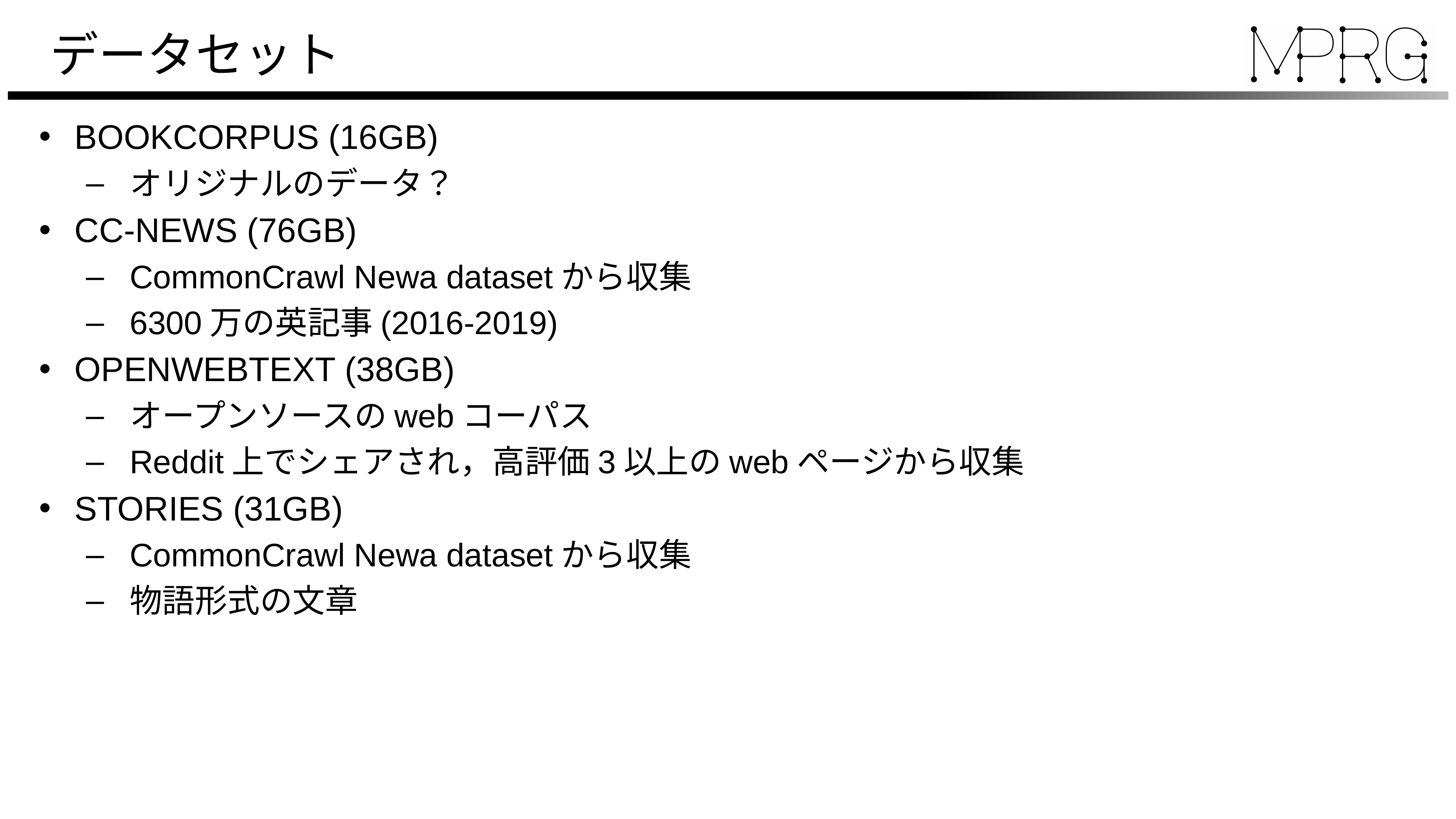

# データセット
BOOKCORPUS (16GB)
オリジナルのデータ？
CC-NEWS (76GB)
CommonCrawl Newa datasetから収集
6300万の英記事(2016-2019)
OPENWEBTEXT (38GB)
オープンソースのwebコーパス
Reddit上でシェアされ，高評価3以上のwebページから収集
STORIES (31GB)
CommonCrawl Newa datasetから収集
物語形式の文章